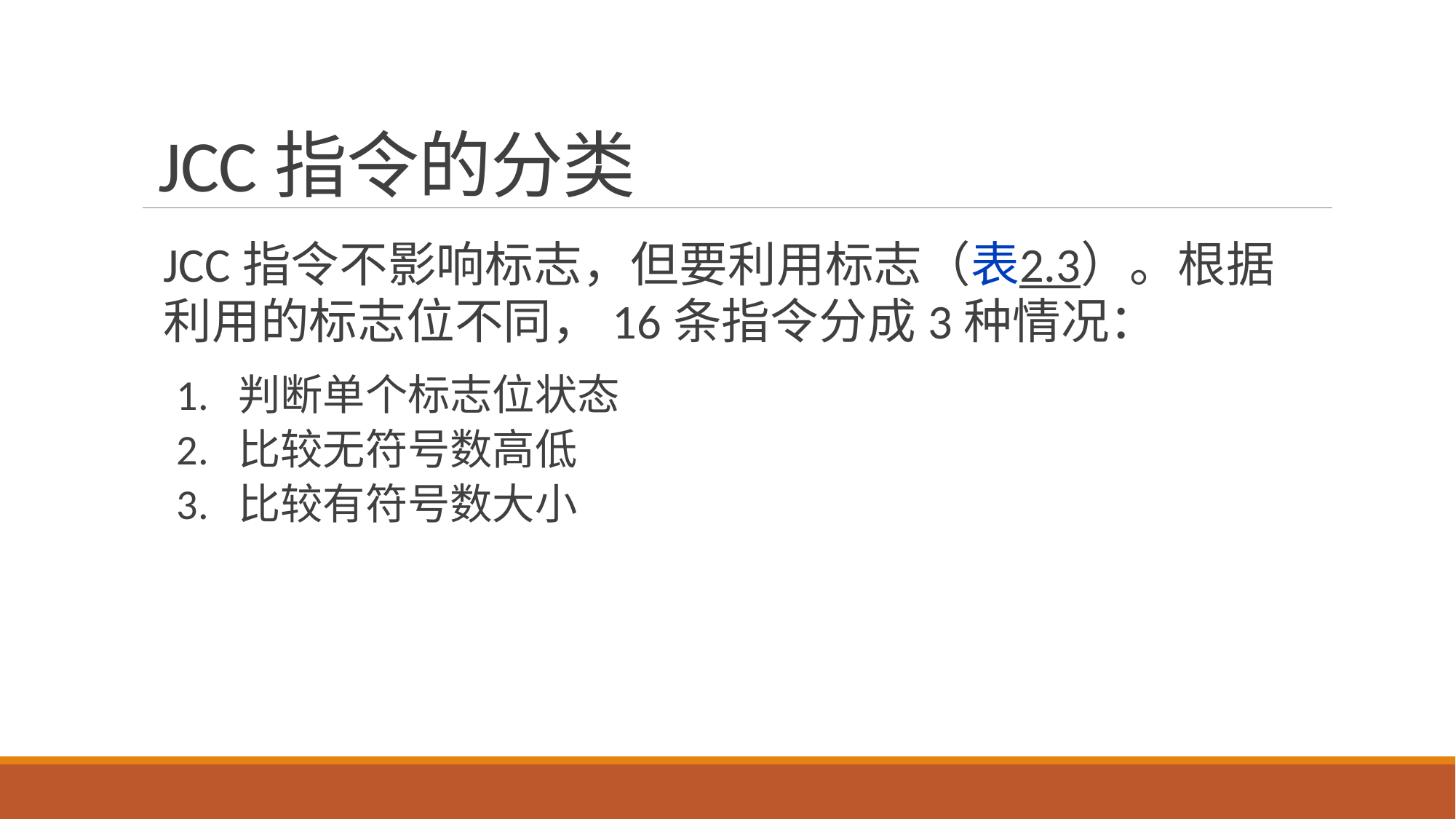

# JCC指令的分类
JCC指令不影响标志，但要利用标志（表2.3）。根据利用的标志位不同，16条指令分成3种情况：
1.  判断单个标志位状态
2.  比较无符号数高低
3.  比较有符号数大小